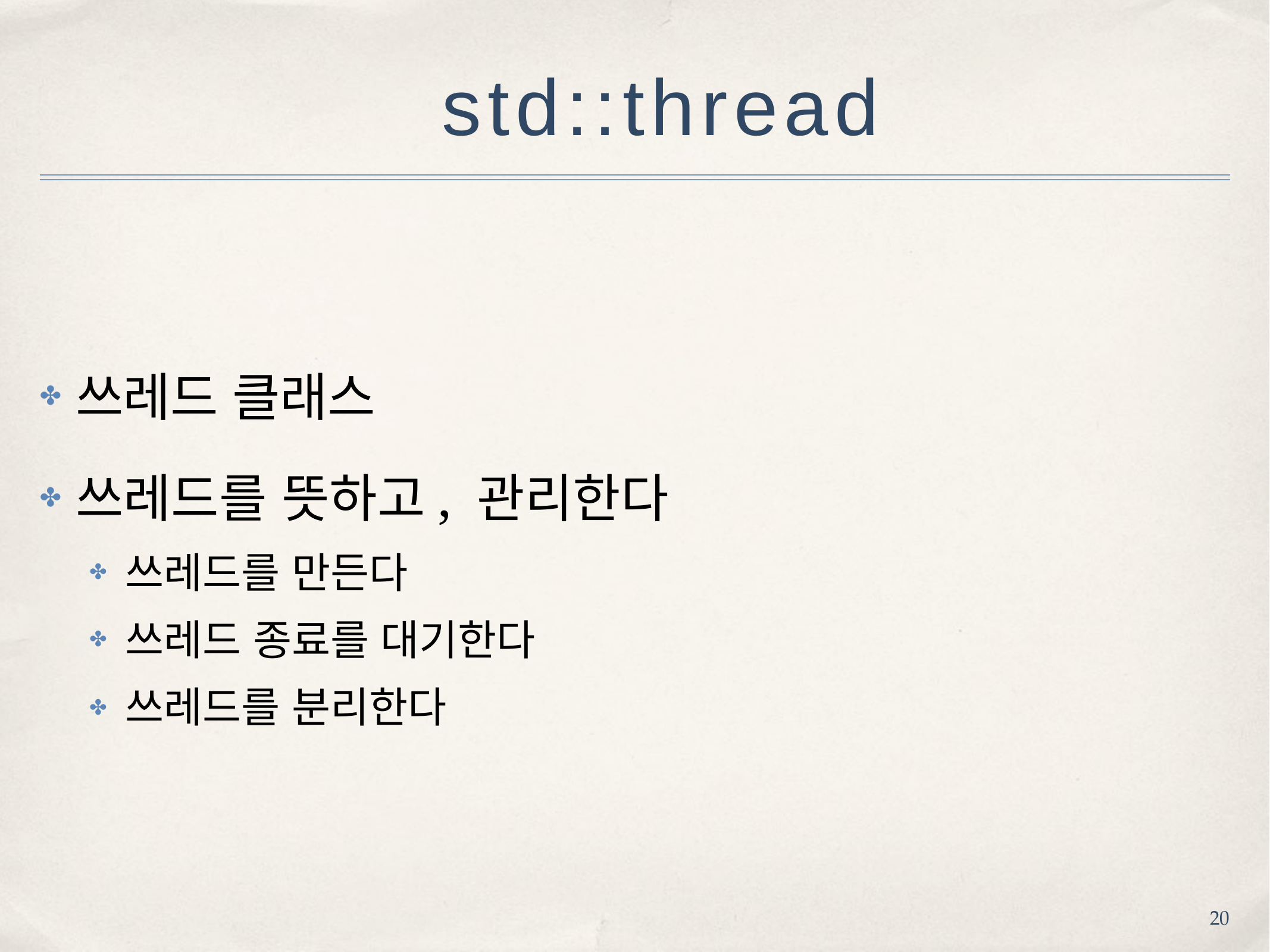

# std::thread
쓰레드 클래스
쓰레드를 뜻하고, 관리한다
✤
✤
쓰레드를 만든다
쓰레드 종료를 대기한다
쓰레드를 분리한다
✤
✤
✤
20